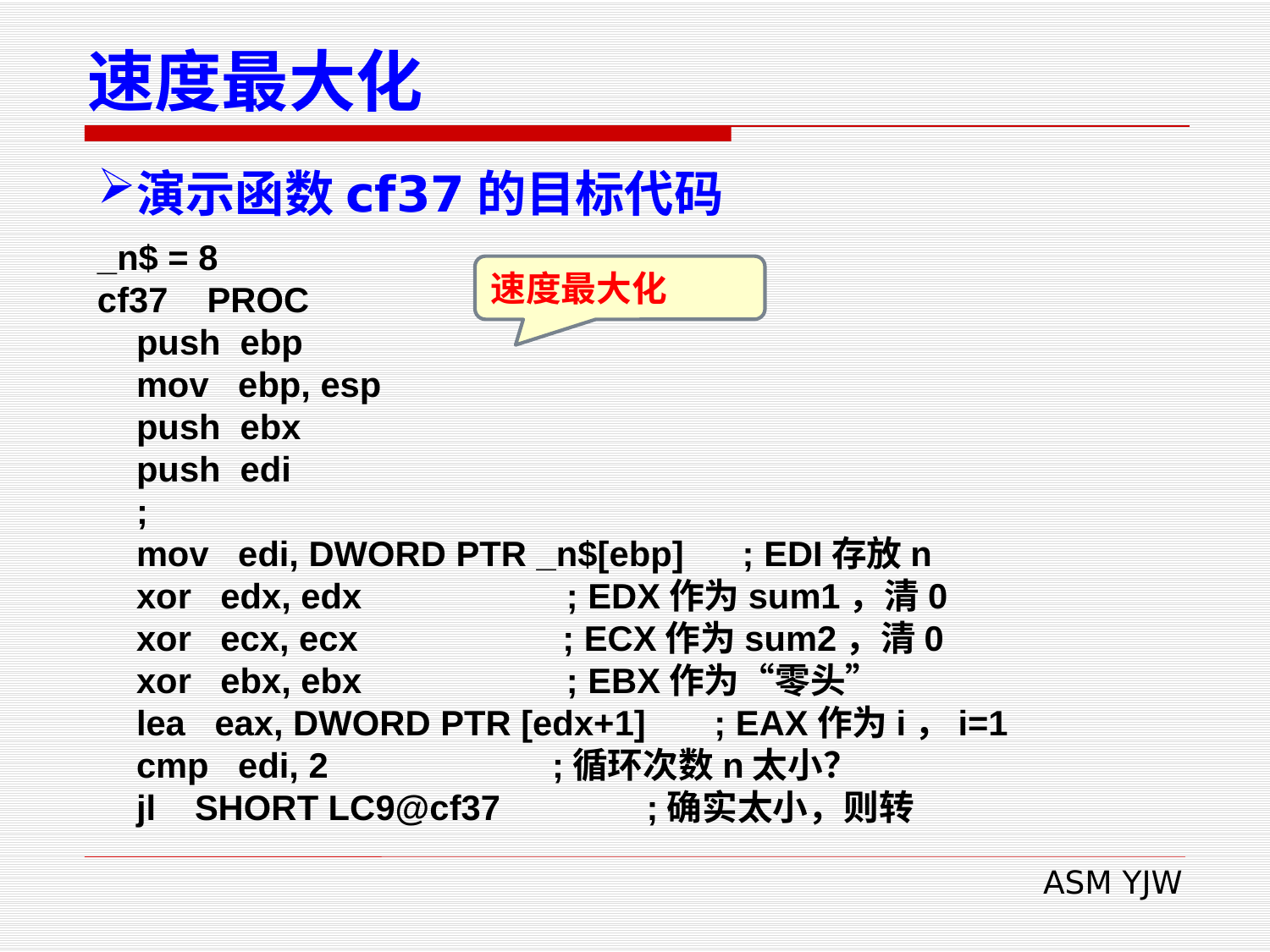

# 速度最大化
演示函数cf37的目标代码
_n$ = 8
cf37    PROC
    push  ebp
    mov   ebp, esp
    push  ebx
    push  edi
    ;
    mov   edi, DWORD PTR _n$[ebp]      ; EDI存放n
    xor   edx, edx                     ; EDX作为sum1，清0
    xor   ecx, ecx                     ; ECX作为sum2，清0
    xor   ebx, ebx                     ; EBX作为“零头”
    lea   eax, DWORD PTR [edx+1]       ; EAX作为i，i=1
    cmp   edi, 2                       ;循环次数n太小？
    jl    SHORT LC9@cf37               ;确实太小，则转
速度最大化